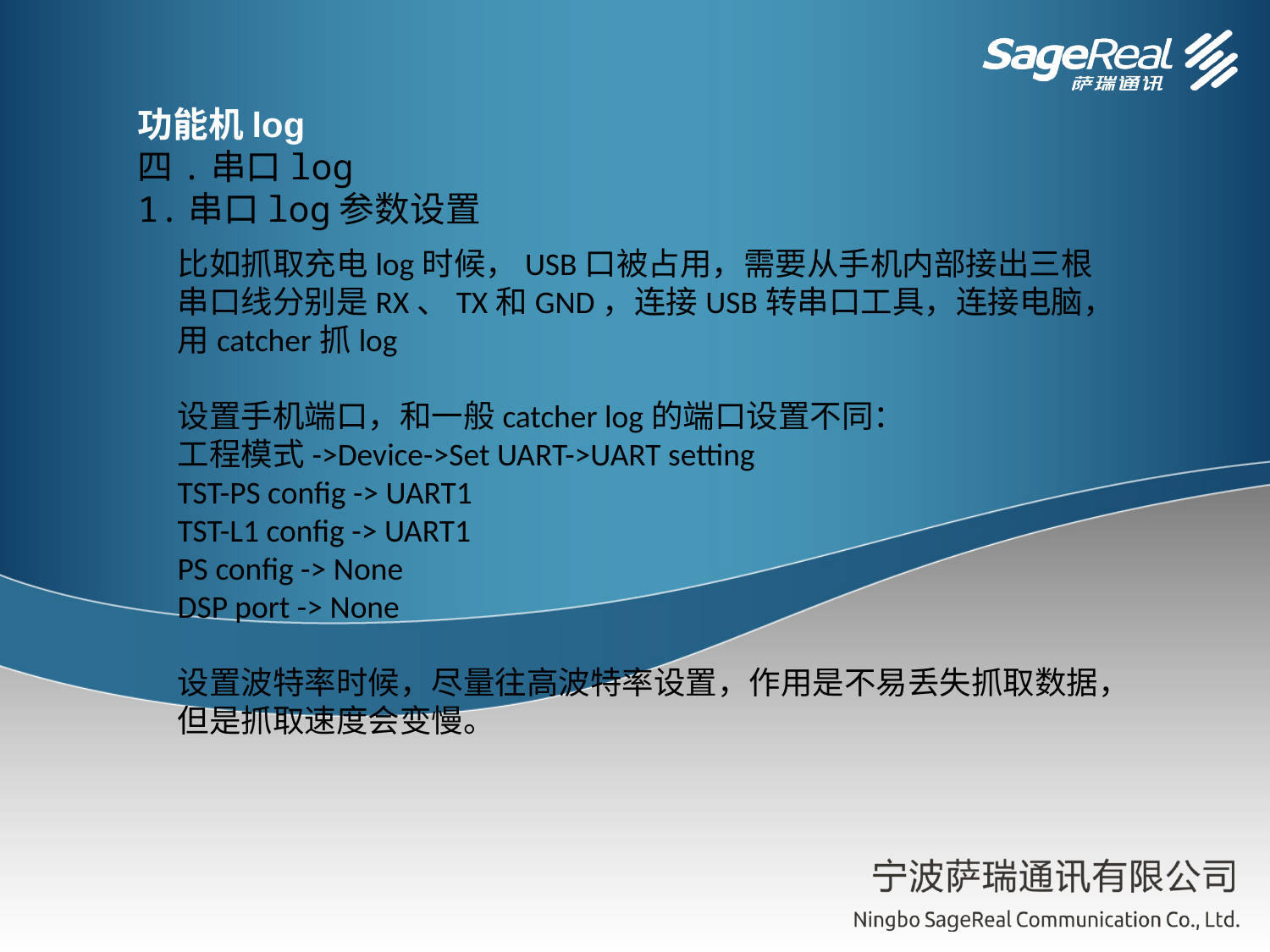

功能机log
四.串口log
1.串口log参数设置
比如抓取充电log时候，USB口被占用，需要从手机内部接出三根串口线分别是RX、TX和GND，连接USB转串口工具，连接电脑，用catcher抓log

设置手机端口，和一般catcher log的端口设置不同：
工程模式->Device->Set UART->UART setting
TST-PS config -> UART1
TST-L1 config -> UART1
PS config -> None
DSP port -> None

设置波特率时候，尽量往高波特率设置，作用是不易丢失抓取数据，但是抓取速度会变慢。